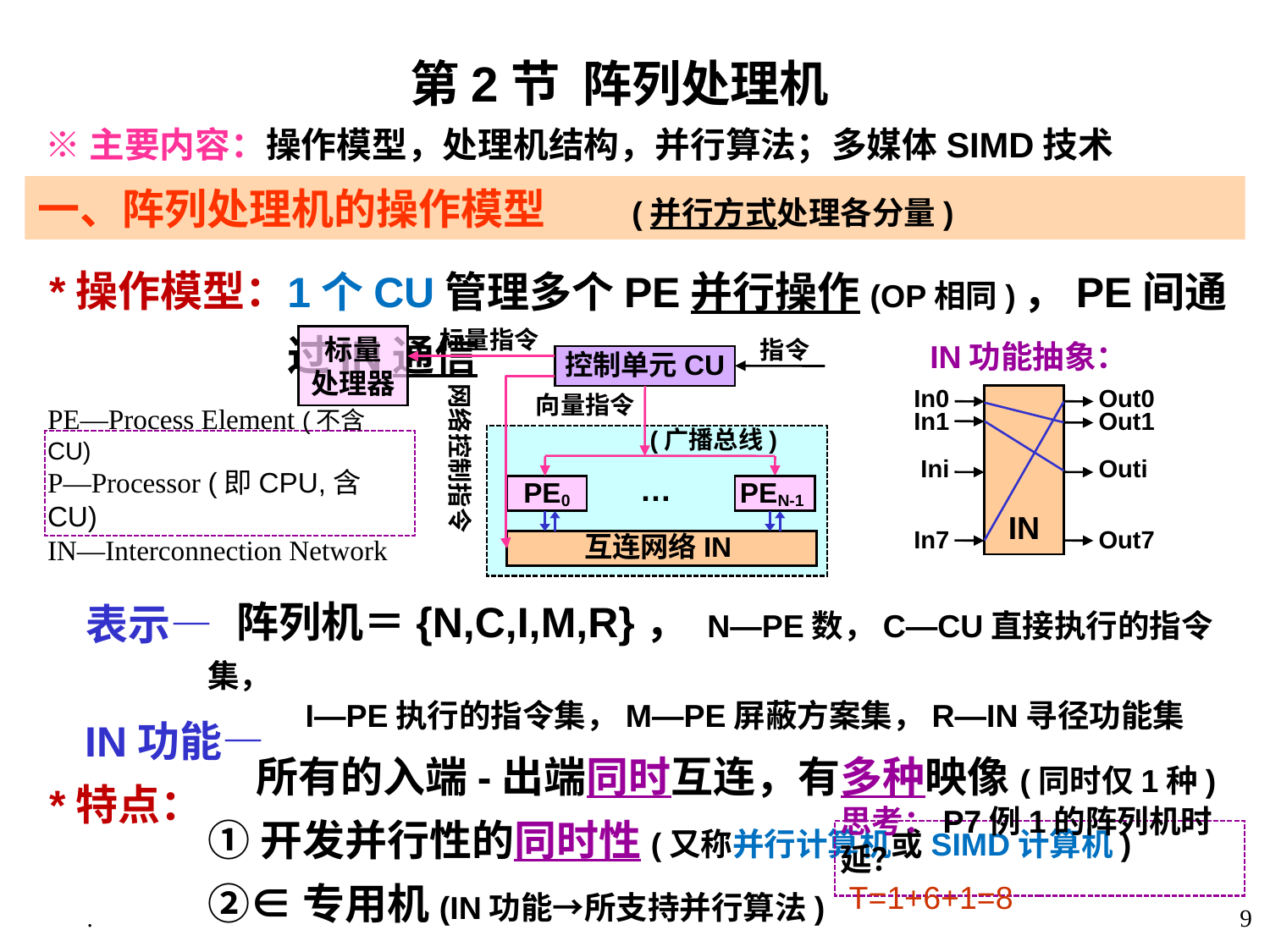

第2节  阵列处理机
 ※主要内容：操作模型，处理机结构，并行算法；多媒体SIMD技术
一、阵列处理机的操作模型        (并行方式处理各分量)
 *操作模型：

    表示—

    IN功能—
 *特点：
1个CU管理多个PE并行操作(OP相同)，PE间通过IN通信
标量
处理器
标量指令
指令
控制单元CU
网络控制指令
向量指令
(广播总线)

PE0
…
PEN-1
互连网络IN
IN功能抽象：
In0
In1

Ini

In7

IN
Out0
Out1

Outi

Out7
PE—Process Element (不含CU)
P—Processor (即CPU,含CU)
IN—Interconnection Network
  阵列机＝{N,C,I,M,R}， N—PE数，C—CU直接执行的指令集，
           I—PE执行的指令集，M—PE屏蔽方案集，R—IN寻径功能集
    所有的入端-出端同时互连，有多种映像(同时仅1种)
①开发并行性的同时性(又称并行计算机或SIMD计算机)
②∈专用机(IN功能→所支持并行算法)
思考：P7例1的阵列机时延？
 T=1+6+1=8
.
9